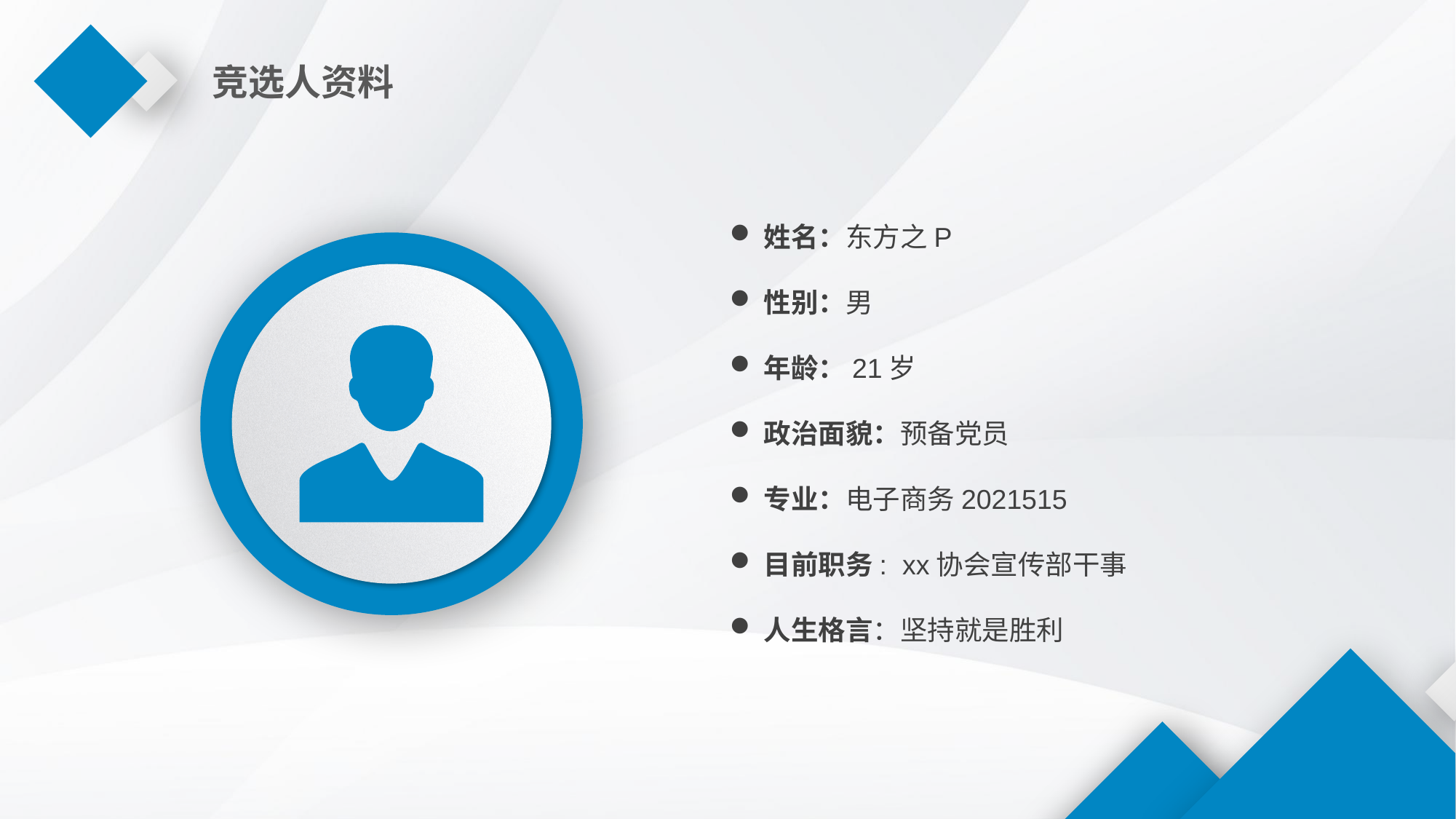

竞选人资料

姓名：东方之P

性别：男

年龄：21岁

政治面貌：预备党员

专业：电子商务2021515

目前职务:  xx协会宣传部干事

人生格言：坚持就是胜利